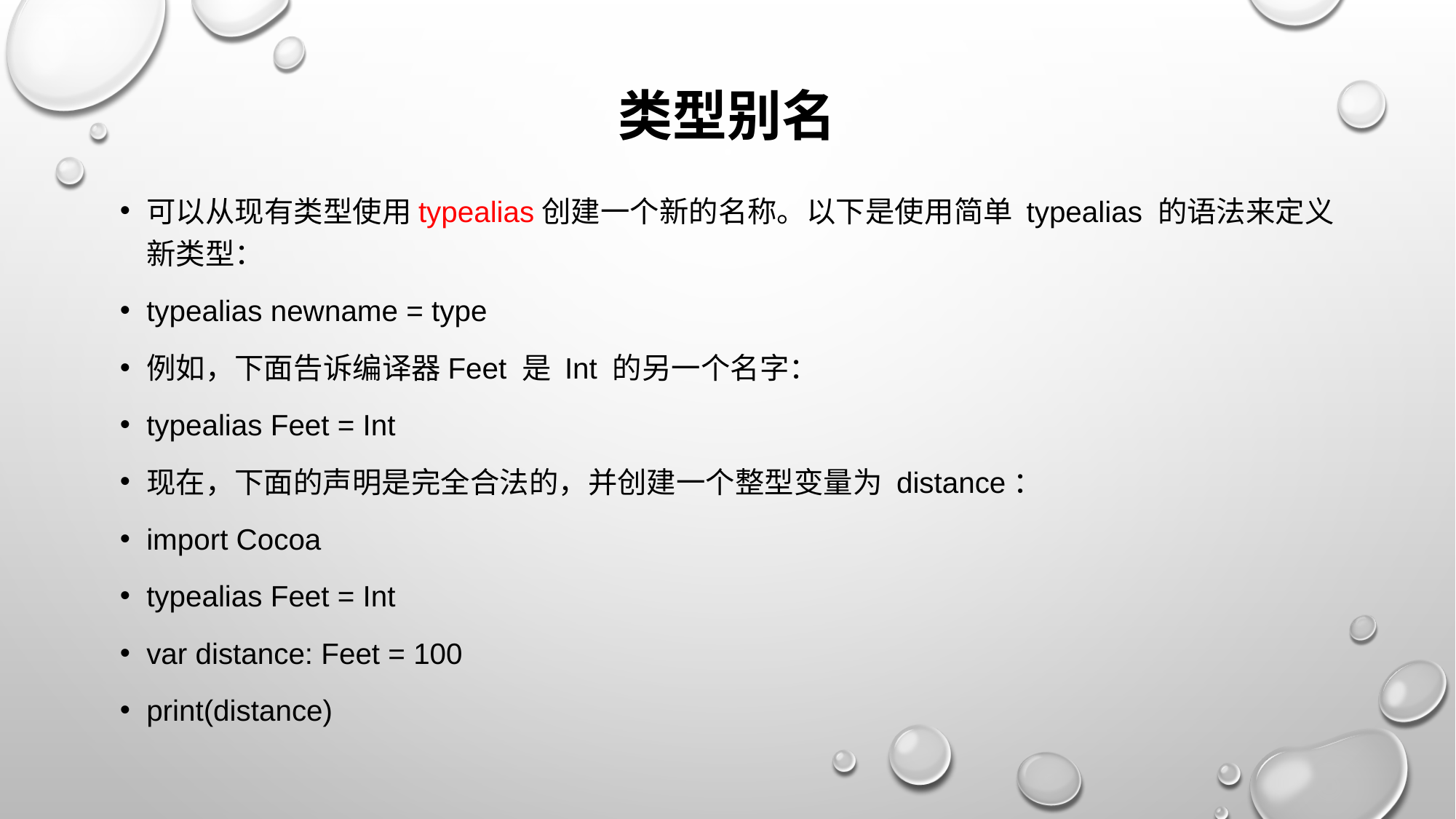

# 类型别名
可以从现有类型使用typealias创建一个新的名称。以下是使用简单 typealias 的语法来定义新类型：
typealias newname = type
例如，下面告诉编译器Feet 是 Int 的另一个名字：
typealias Feet = Int
现在，下面的声明是完全合法的，并创建一个整型变量为 distance：
import Cocoa
typealias Feet = Int
var distance: Feet = 100
print(distance)